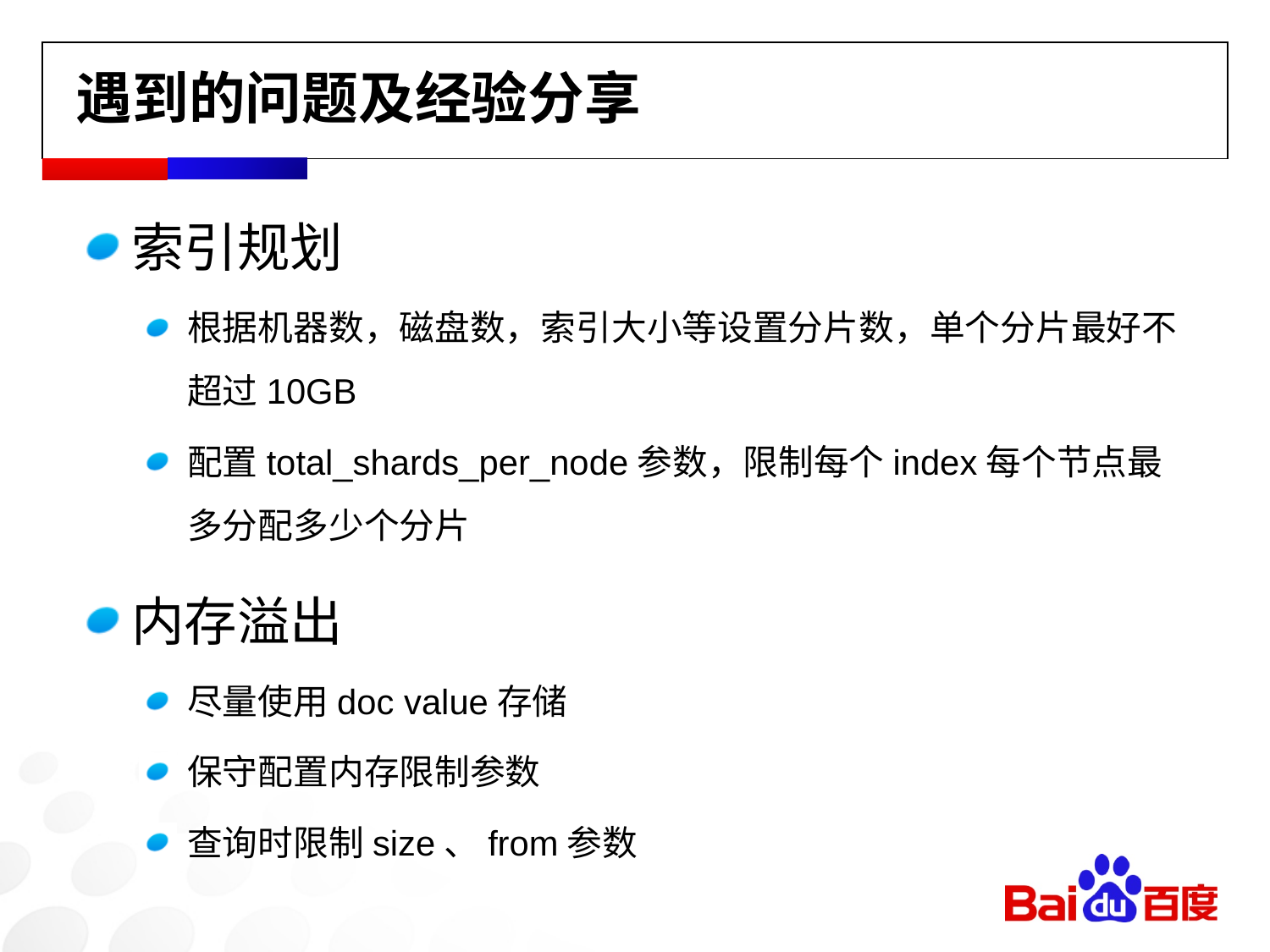

遇到的问题及经验分享
索引规划
根据机器数，磁盘数，索引大小等设置分片数，单个分片最好不超过10GB
配置total_shards_per_node参数，限制每个index每个节点最多分配多少个分片
内存溢出
尽量使用doc value存储
保守配置内存限制参数
查询时限制size、from参数